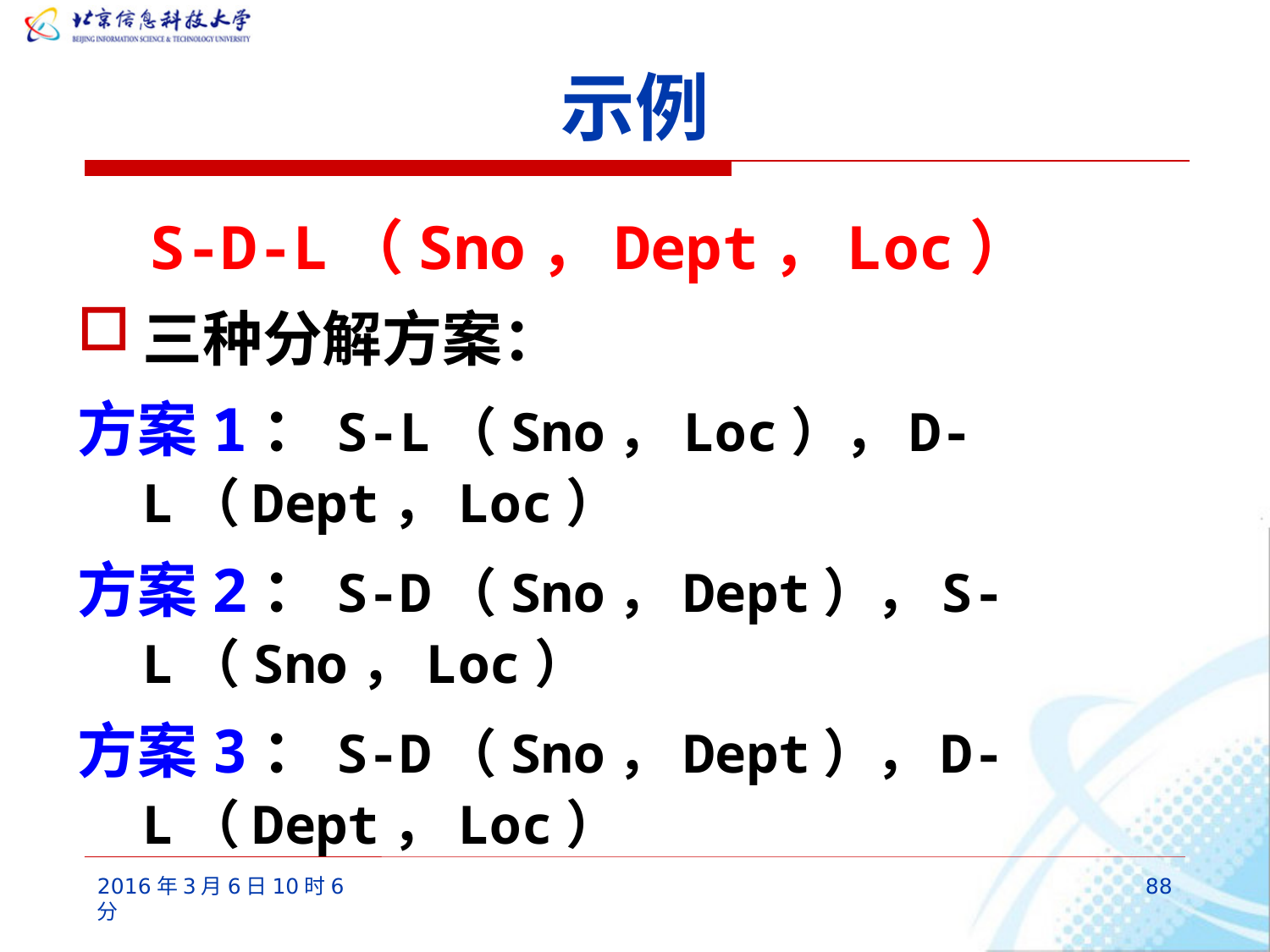

# 示例
  S-D-L（Sno，Dept，Loc）
三种分解方案：
方案1：S-L（Sno，Loc），D-L（Dept，Loc）
方案2：S-D（Sno，Dept），S-L（Sno，Loc）
方案3：S-D（Sno，Dept），D-L（Dept，Loc）
2016年3月6日10时6分
88